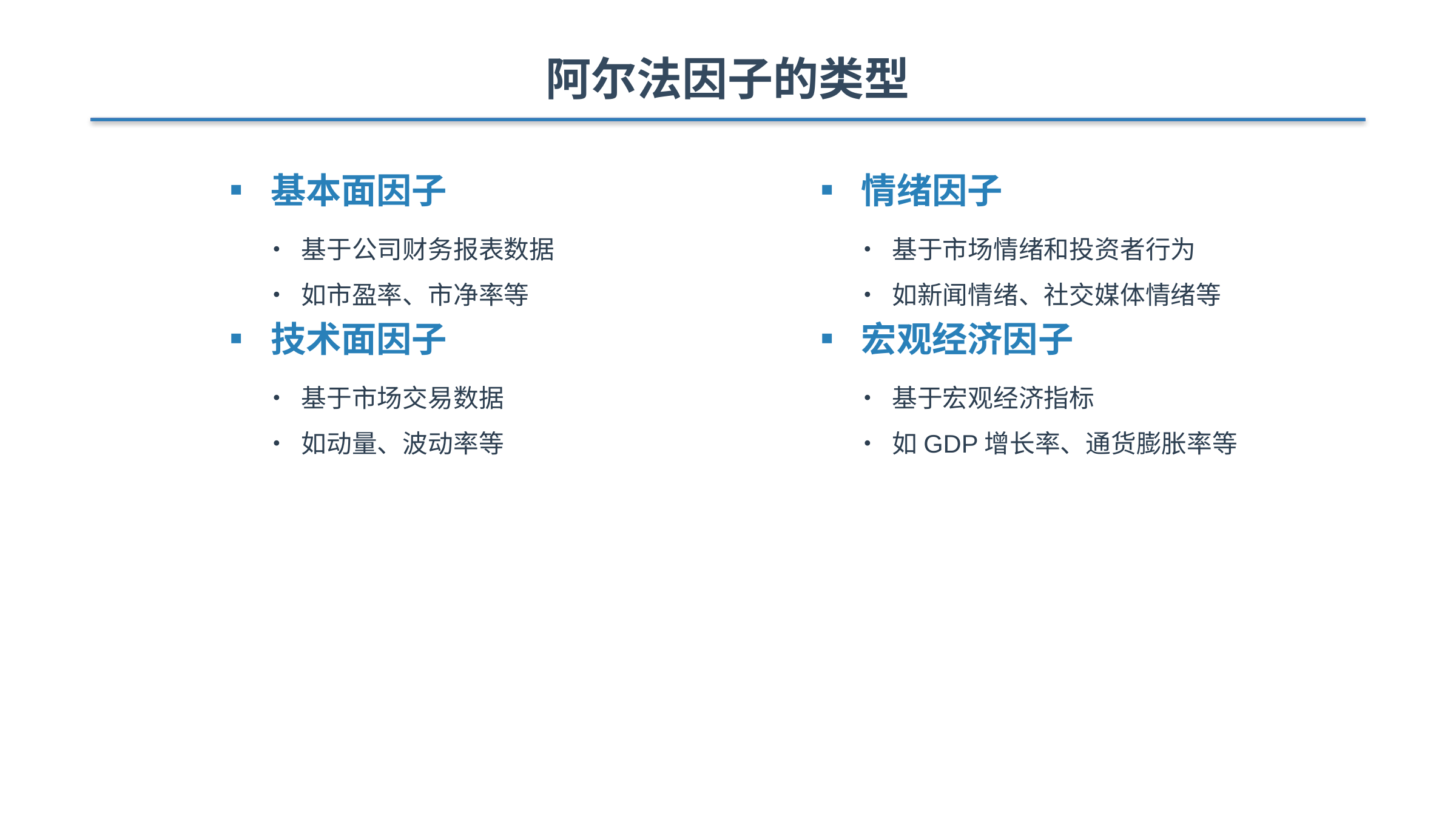

阿尔法因子的类型

▪ 基本面因子
• 基于公司财务报表数据
• 如市盈率、市净率等
▪ 技术面因子
• 基于市场交易数据
• 如动量、波动率等

▪ 情绪因子
• 基于市场情绪和投资者行为
• 如新闻情绪、社交媒体情绪等
▪ 宏观经济因子
• 基于宏观经济指标
• 如GDP增长率、通货膨胀率等